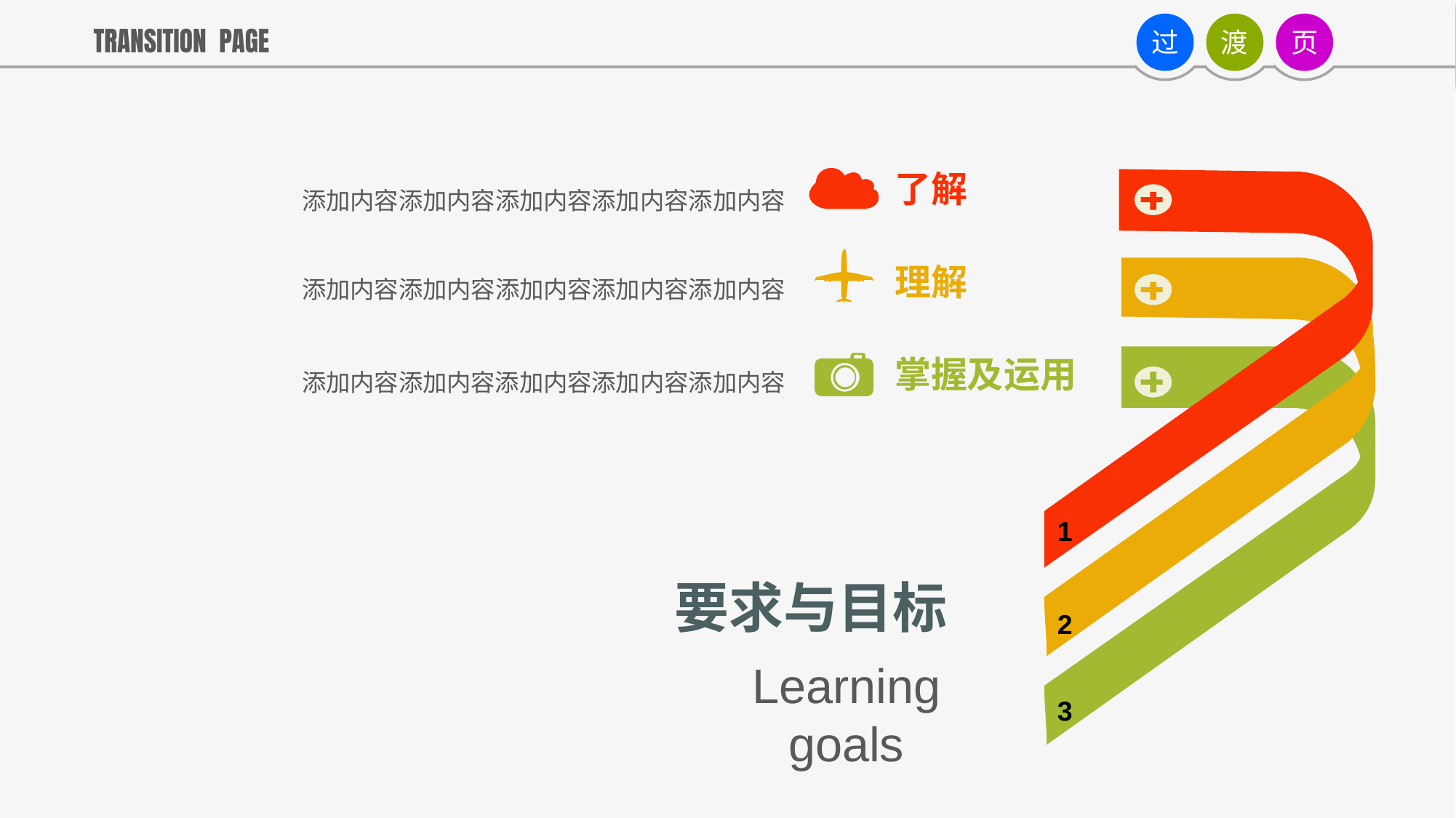

了解
添加内容添加内容添加内容添加内容添加内容

理解
添加内容添加内容添加内容添加内容添加内容

掌握及运用
添加内容添加内容添加内容添加内容添加内容

1
要求与目标
2
Learning goals
3